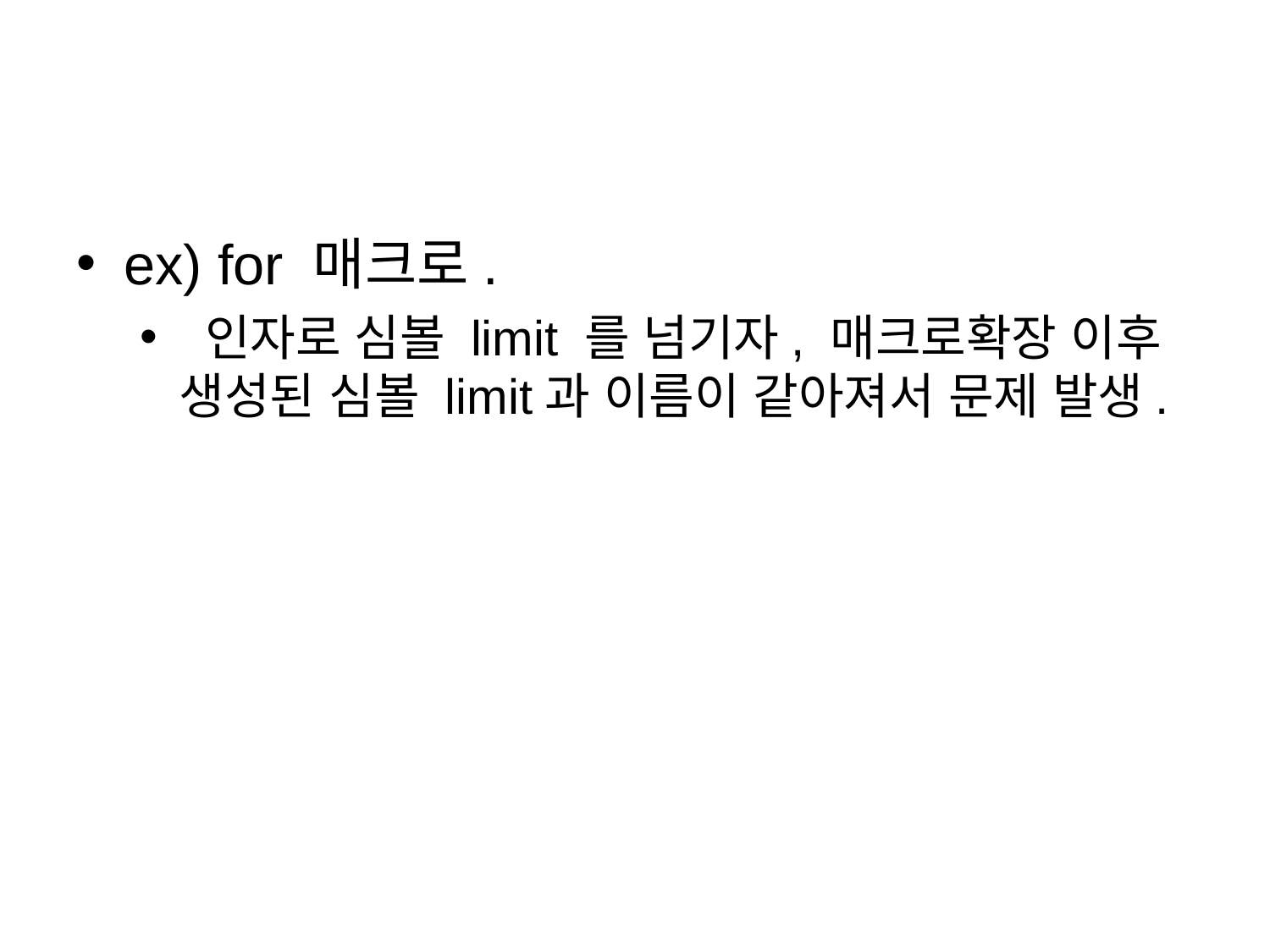

#
ex) for 매크로.
 인자로 심볼 limit 를 넘기자, 매크로확장 이후 생성된 심볼 limit과 이름이 같아져서 문제 발생.